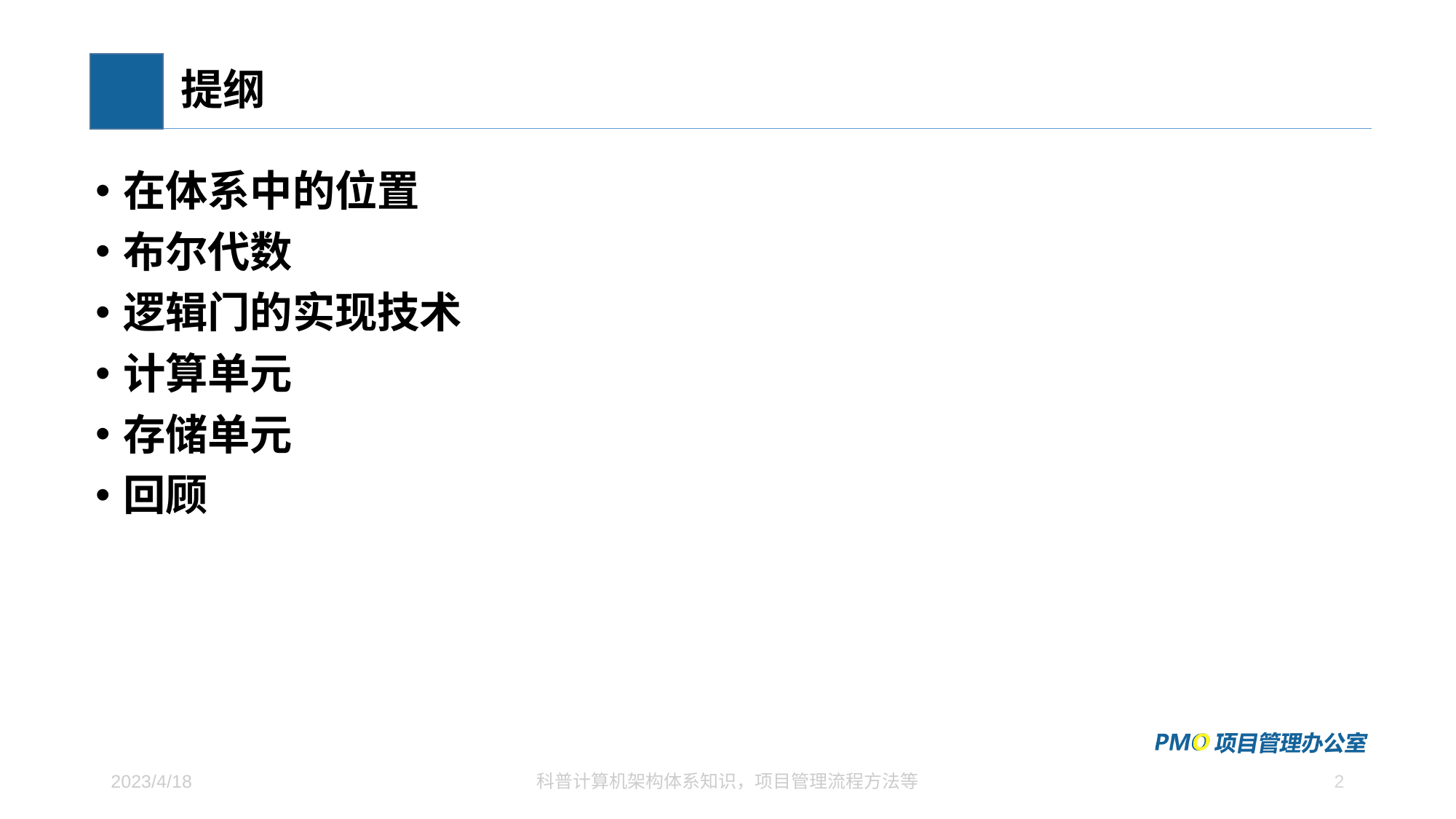

# 提纲
在体系中的位置
布尔代数
逻辑门的实现技术
计算单元
存储单元
回顾
2
2023/4/18
科普计算机架构体系知识，项目管理流程方法等